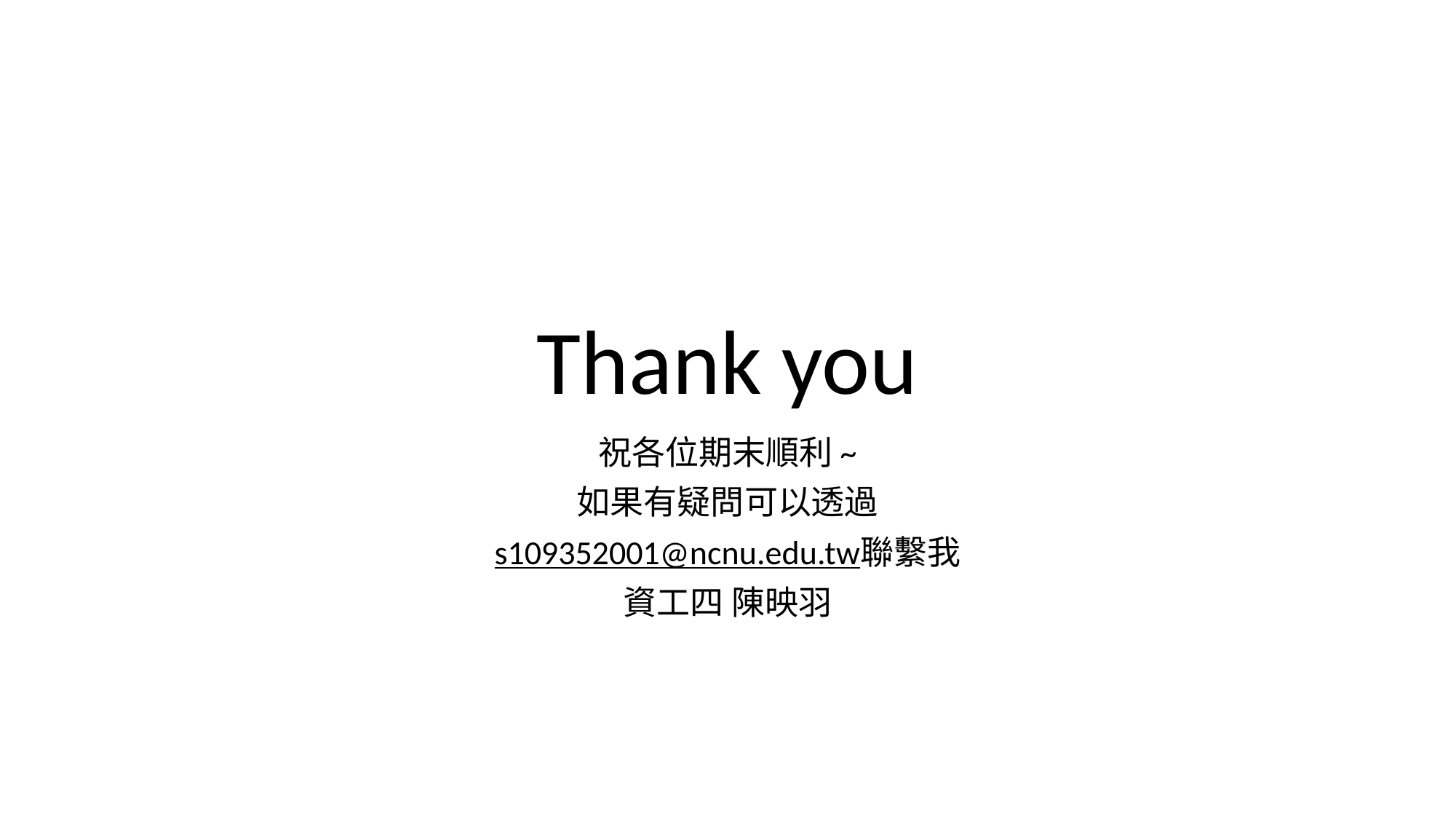

# Thank you
祝各位期末順利~
如果有疑問可以透過
s109352001@ncnu.edu.tw聯繫我
資工四 陳映羽